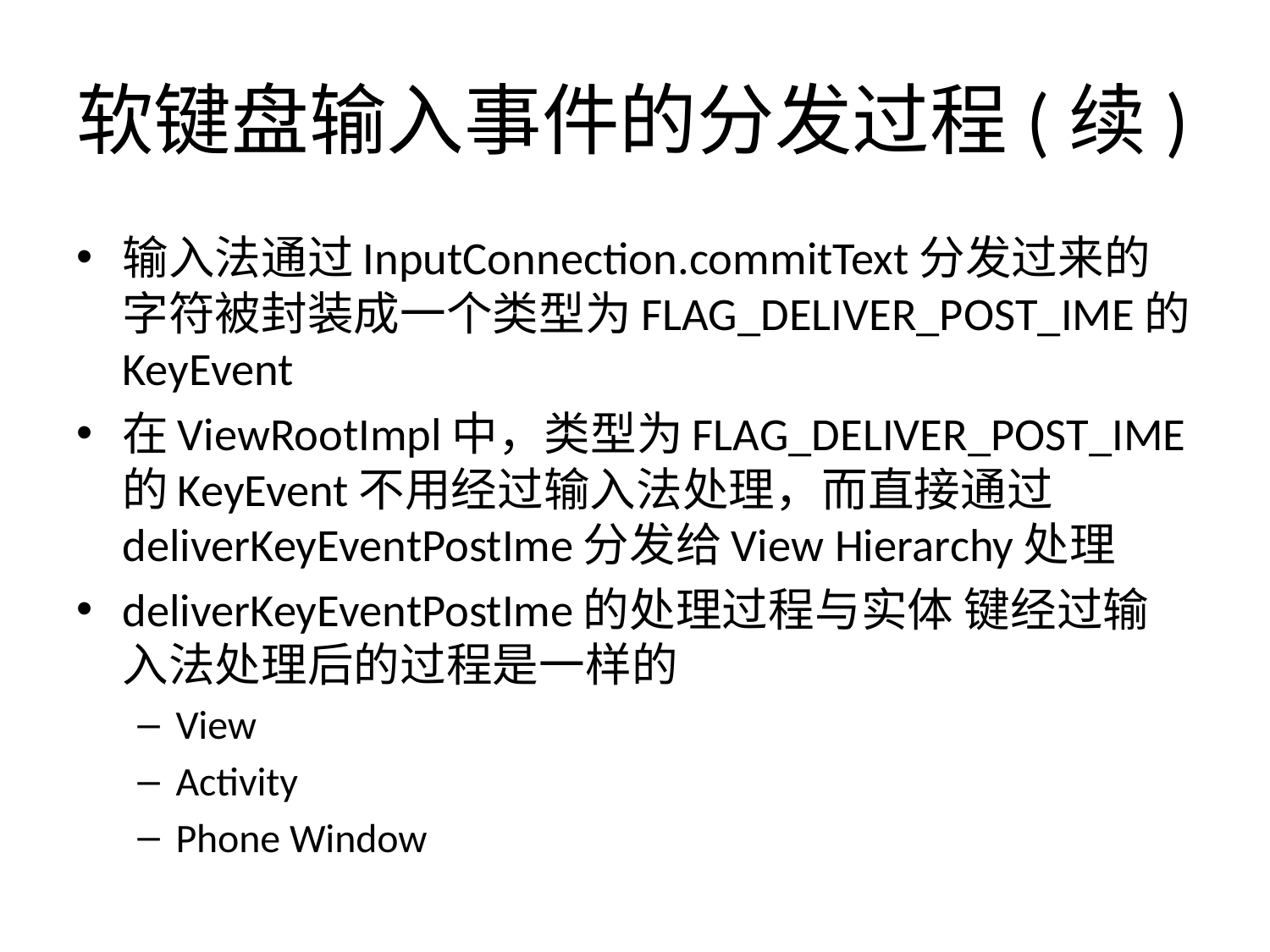

# 软键盘输入事件的分发过程(续)
输入法通过InputConnection.commitText分发过来的字符被封装成一个类型为FLAG_DELIVER_POST_IME的KeyEvent
在ViewRootImpl中，类型为FLAG_DELIVER_POST_IME的KeyEvent不用经过输入法处理，而直接通过deliverKeyEventPostIme分发给View Hierarchy处理
deliverKeyEventPostIme的处理过程与实体 键经过输入法处理后的过程是一样的
View
Activity
Phone Window